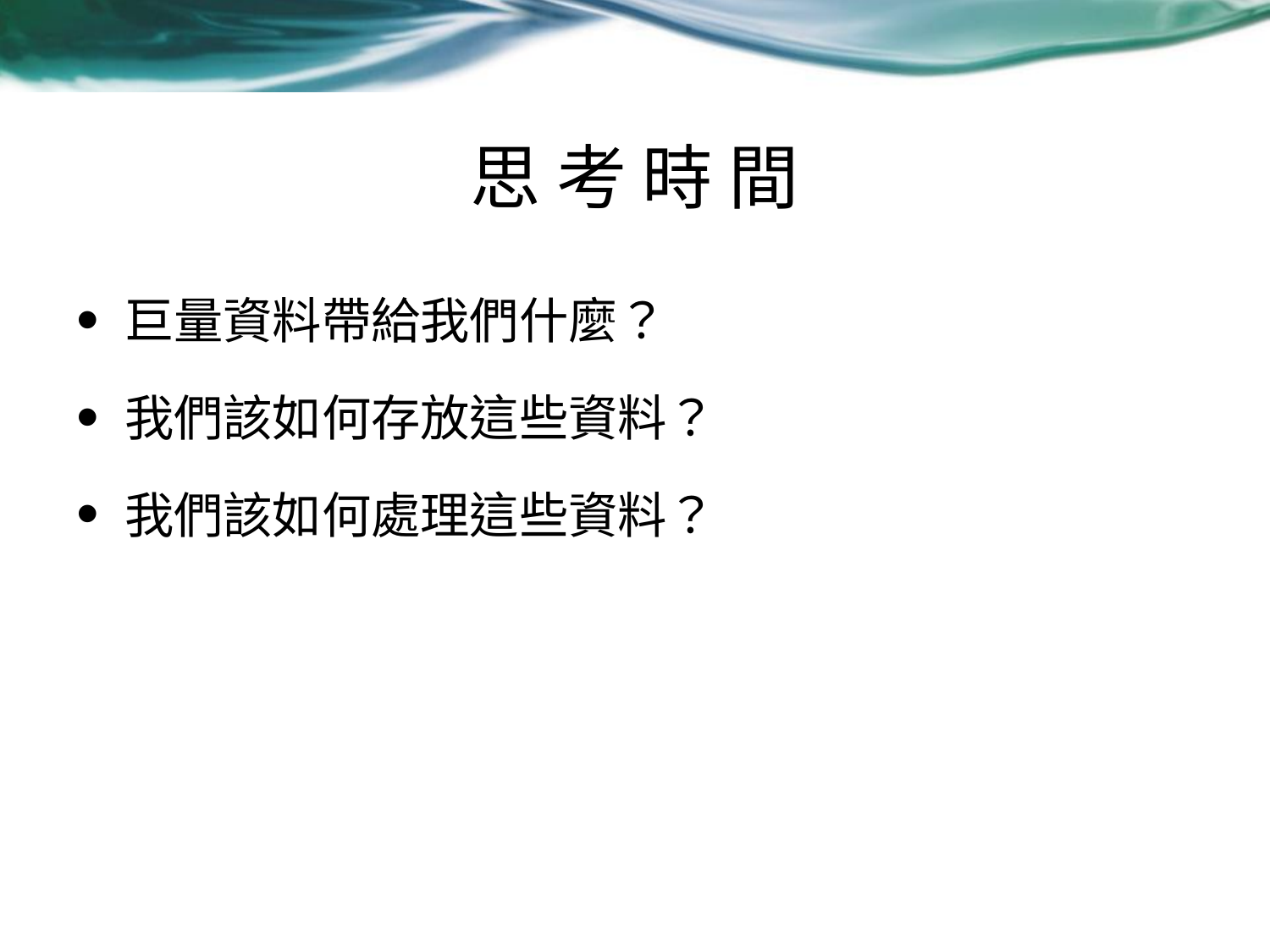

# 思 考 時 間
巨量資料帶給我們什麼？
我們該如何存放這些資料？
我們該如何處理這些資料？